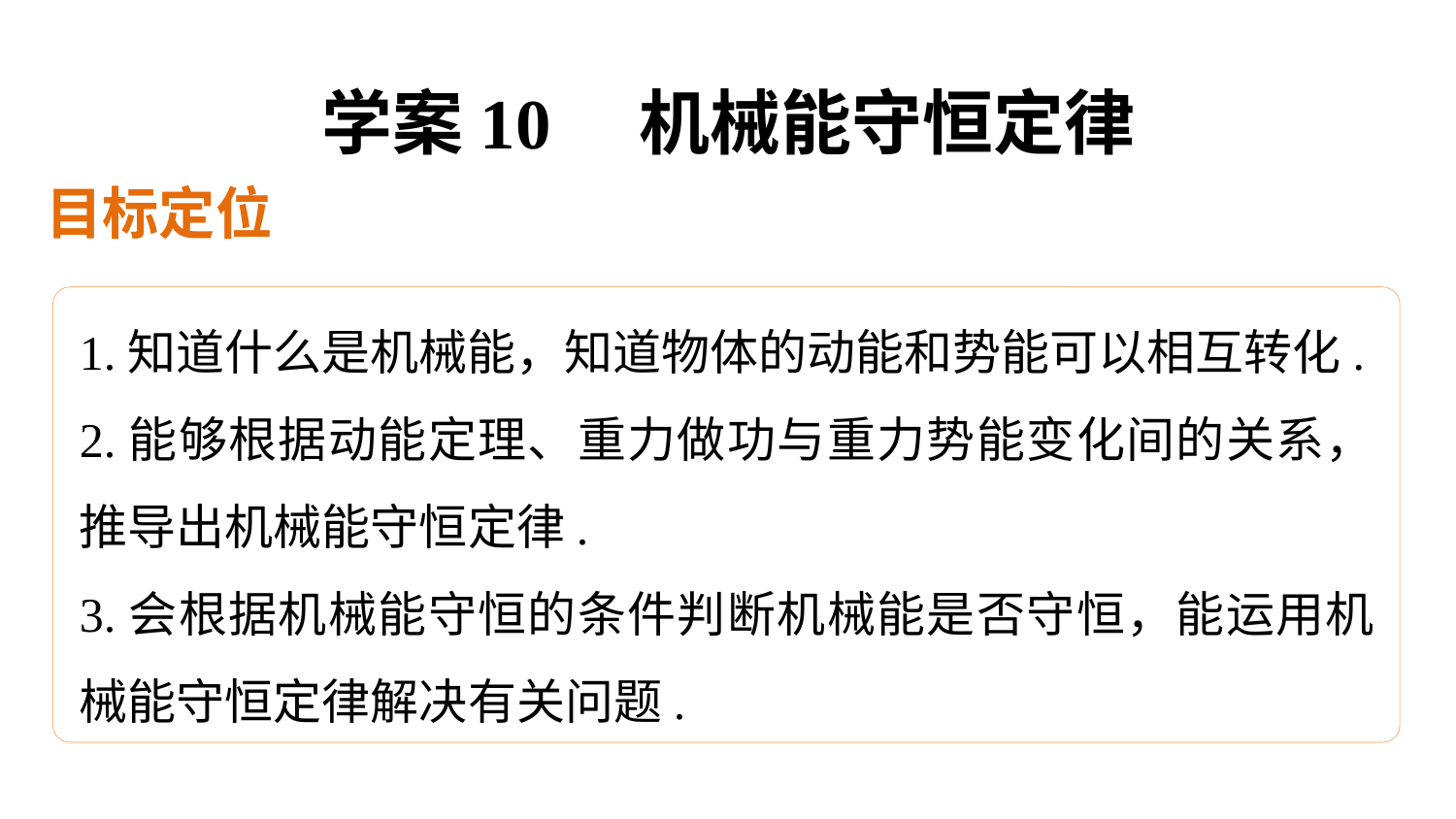

学案10　机械能守恒定律
目标定位
1.知道什么是机械能，知道物体的动能和势能可以相互转化.
2.能够根据动能定理、重力做功与重力势能变化间的关系，推导出机械能守恒定律.
3.会根据机械能守恒的条件判断机械能是否守恒，能运用机械能守恒定律解决有关问题.